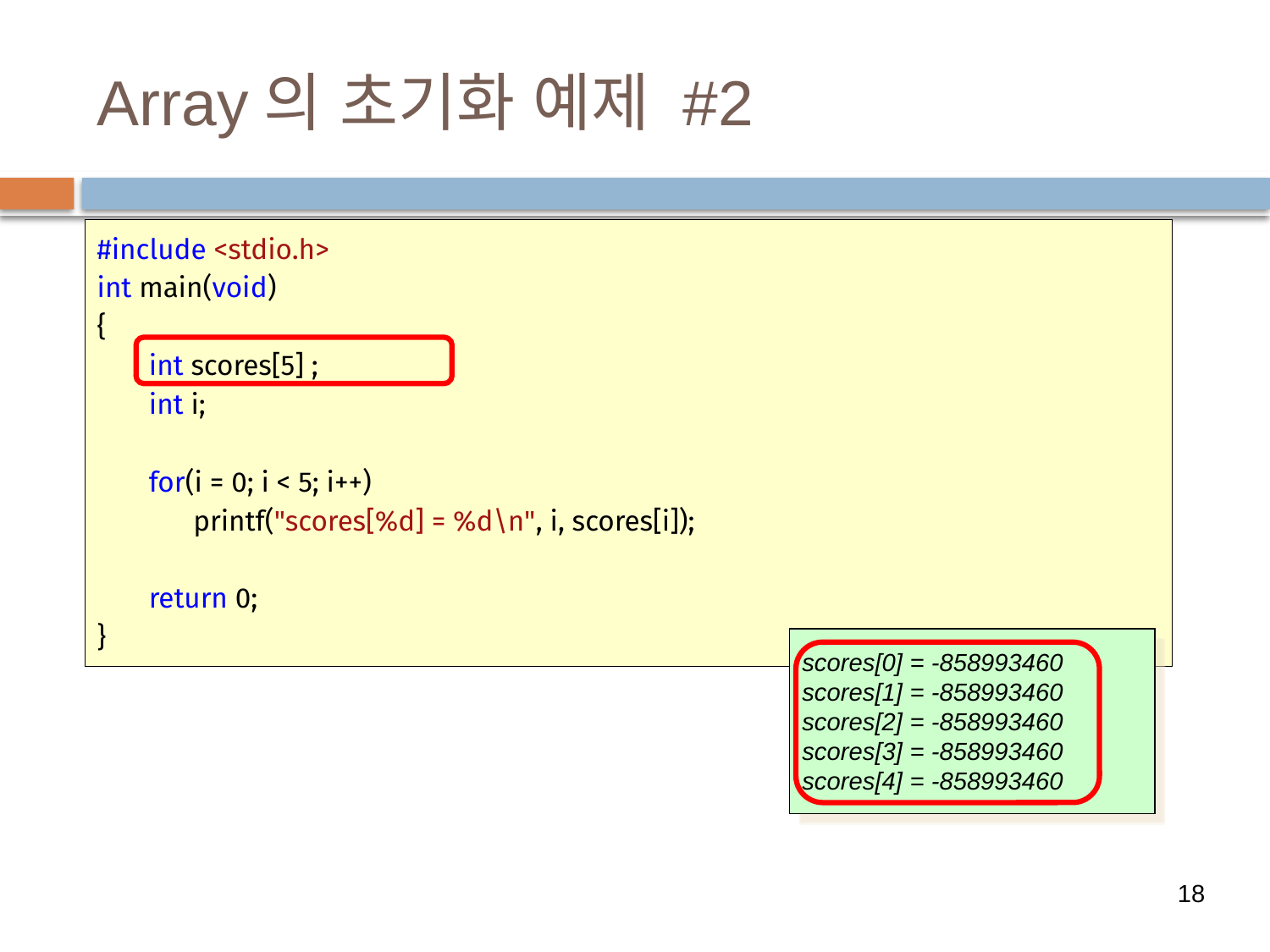

# Array의 초기화 예제 #2
#include <stdio.h>
int main(void)
{
       int scores[5] ;
       int i;

       for(i = 0; i < 5; i++)
             printf("scores[%d] = %d\n", i, scores[i]);

       return 0;
}

scores[0] = -858993460
scores[1] = -858993460
scores[2] = -858993460
scores[3] = -858993460
scores[4] = -858993460

18